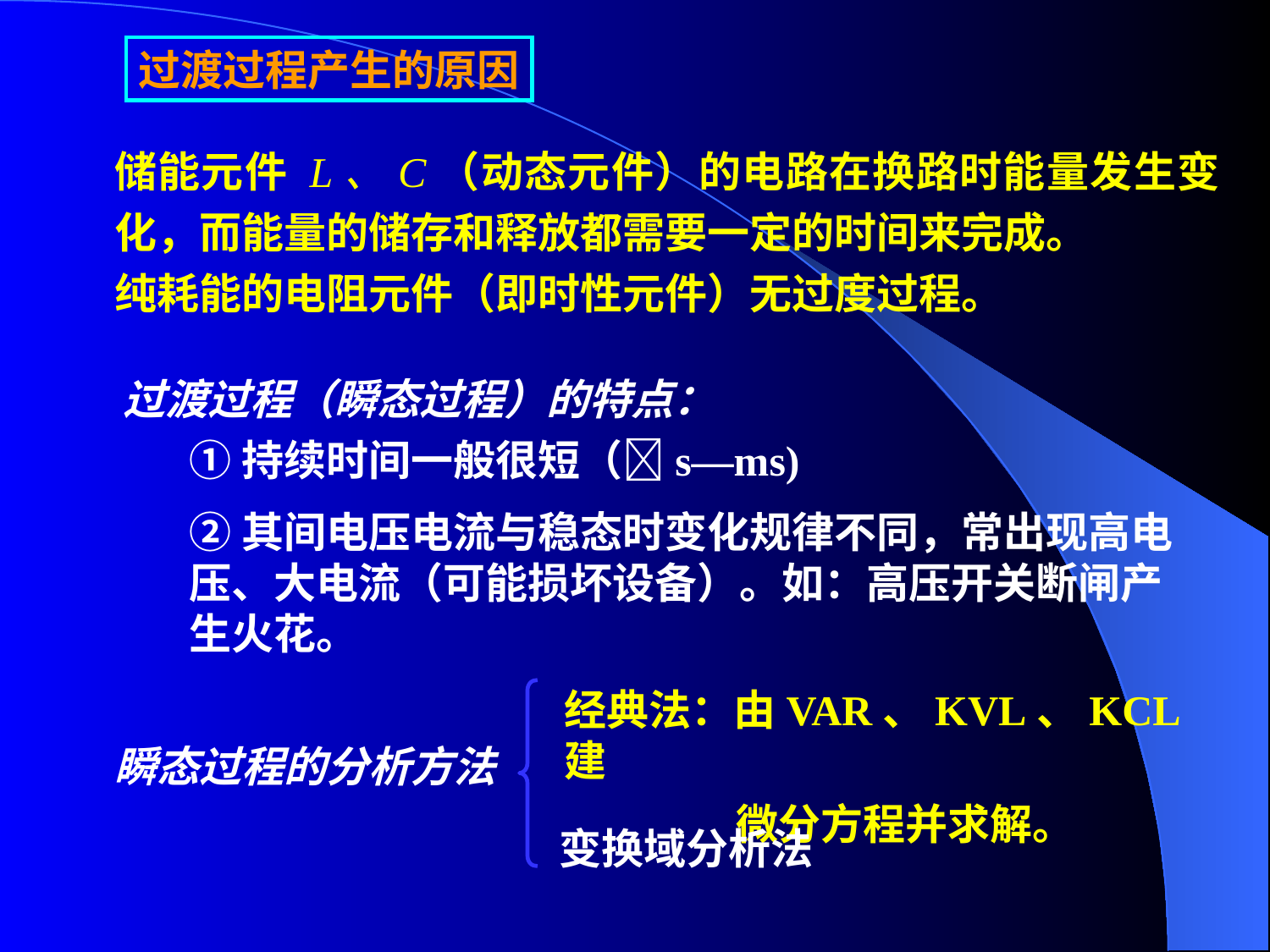

过渡过程产生的原因
储能元件 L、C（动态元件）的电路在换路时能量发生变化，而能量的储存和释放都需要一定的时间来完成。
纯耗能的电阻元件（即时性元件）无过度过程。
过渡过程（瞬态过程）的特点：
①持续时间一般很短（μs—ms)
②其间电压电流与稳态时变化规律不同，常出现高电压、大电流（可能损坏设备）。如：高压开关断闸产生火花。
经典法：由VAR、KVL、KCL建
                 微分方程并求解。

瞬态过程的分析方法
变换域分析法